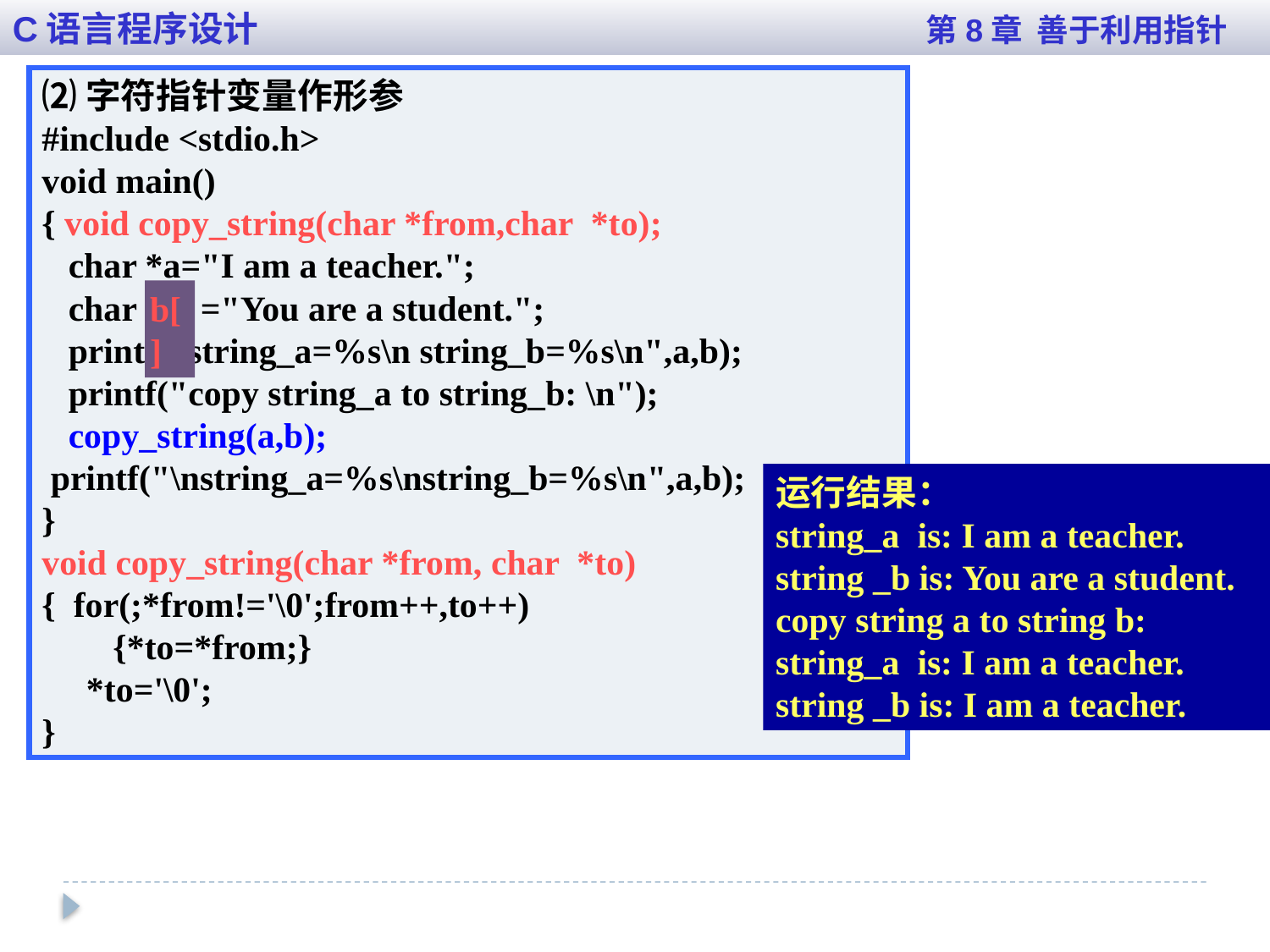

C语言程序设计                                                                                   第8章  善于利用指针
⑵字符指针变量作形参
#include <stdio.h>
void main()
{ void copy_string(char *from,char  *to);
   char *a="I am a teacher.";
   char *b  ="You are a student.";
   printf("string_a=%s\n string_b=%s\n",a,b);
   printf("copy string_a to string_b: \n");
   copy_string(a,b);
 printf("\nstring_a=%s\nstring_b=%s\n",a,b);
}
void copy_string(char *from, char  *to)
{  for(;*from!='\0';from++,to++)
        {*to=*from;}
     *to='\0';
}
b[]
运行结果：
string_a  is: I am a teacher.
string _b is: You are a student.
copy string a to string b:
string_a  is: I am a teacher.
string _b is: I am a teacher.